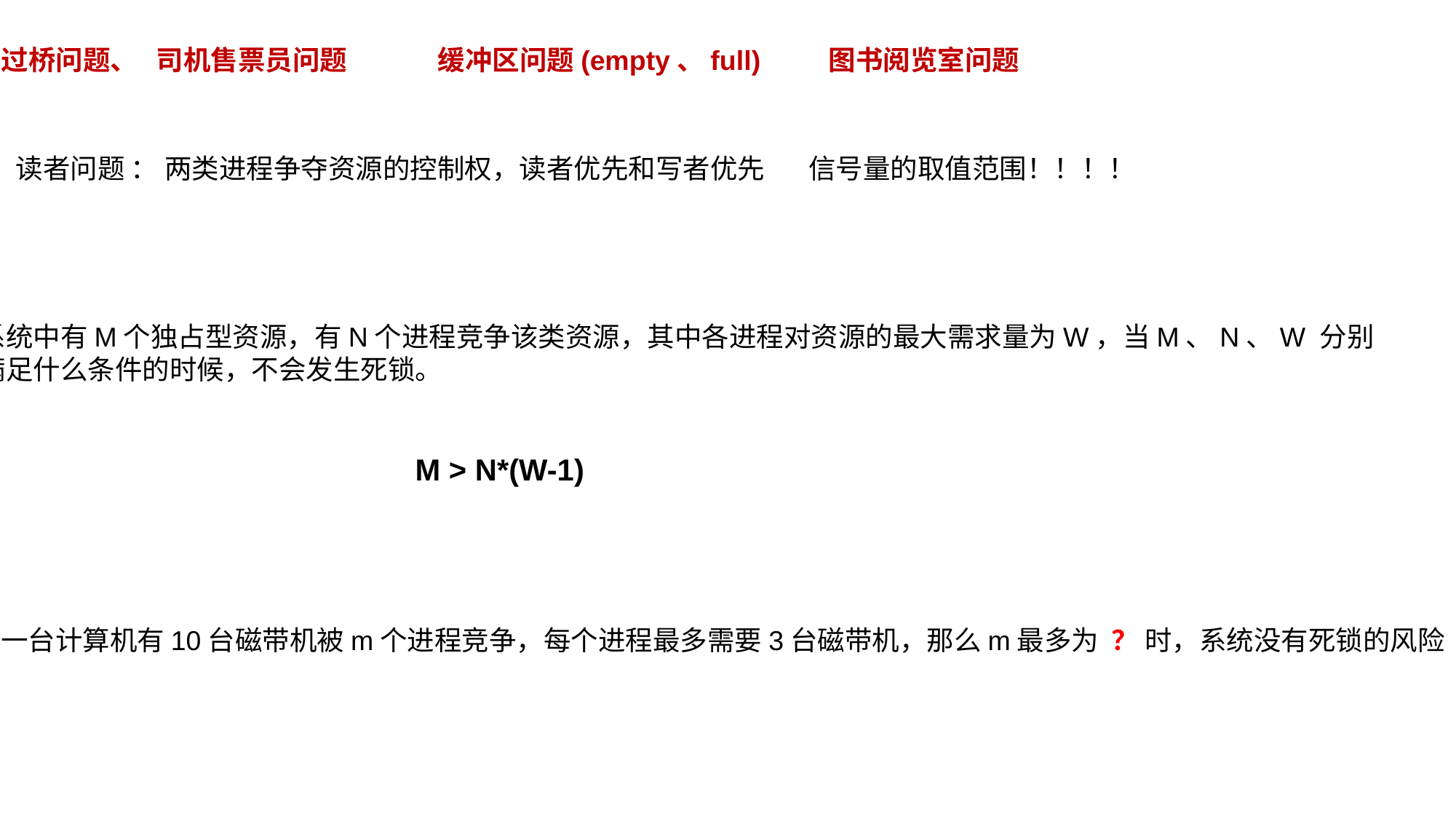

过桥问题、   司机售票员问题	缓冲区问题(empty、full)        图书阅览室问题
读者问题 ： 两类进程争夺资源的控制权，读者优先和写者优先
信号量的取值范围！！！！
系统中有M个独占型资源，有N个进程竞争该类资源，其中各进程对资源的最大需求量为W，当M、N、W 分别
满足什么条件的时候，不会发生死锁。

				M > N*(W-1)
一台计算机有10台磁带机被m个进程竞争，每个进程最多需要3台磁带机，那么m最多为  ？ 时，系统没有死锁的风险